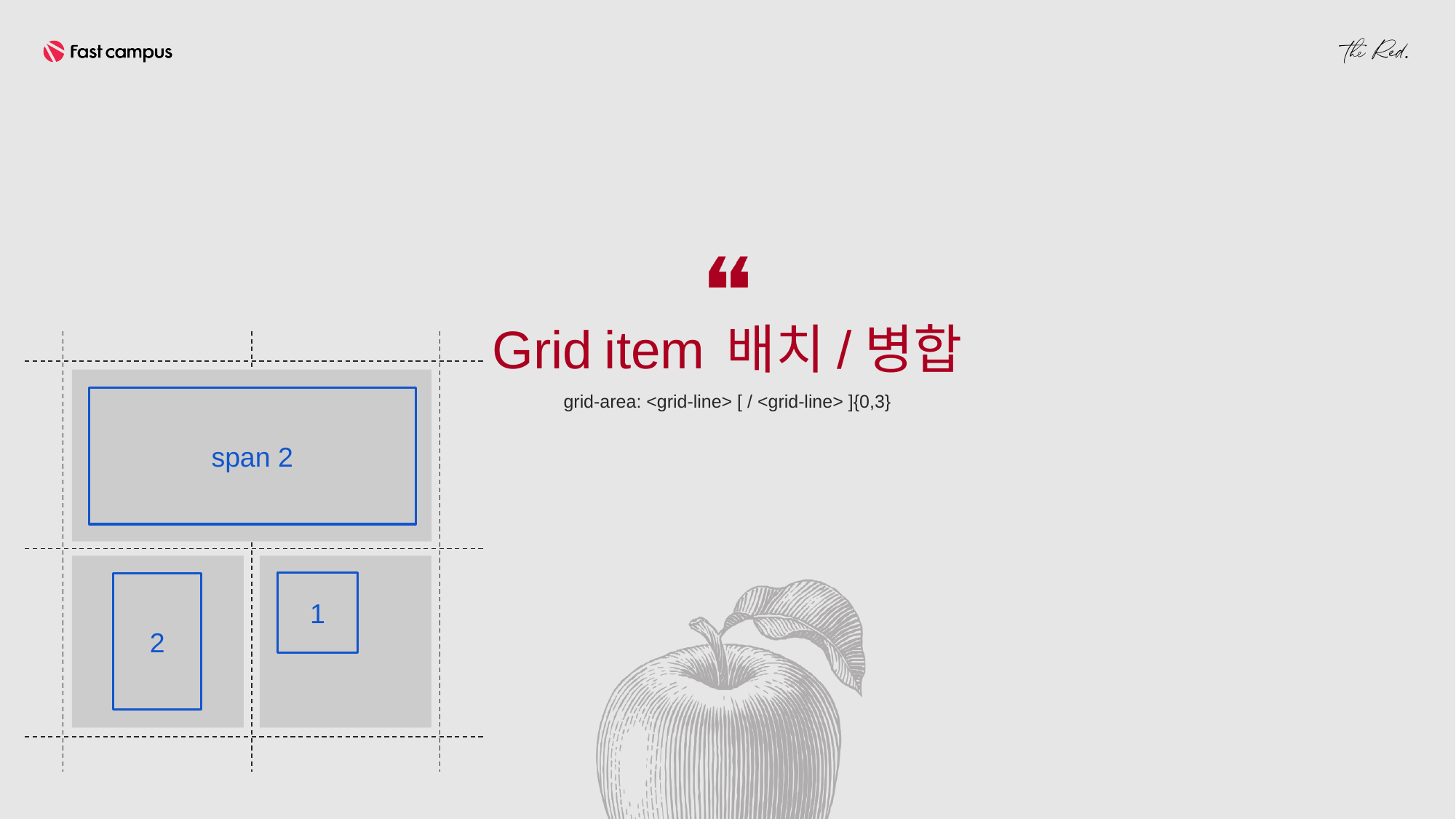

Grid item 배치/병합

span 2

1
2
grid-area: <grid-line> [ / <grid-line> ]{0,3}